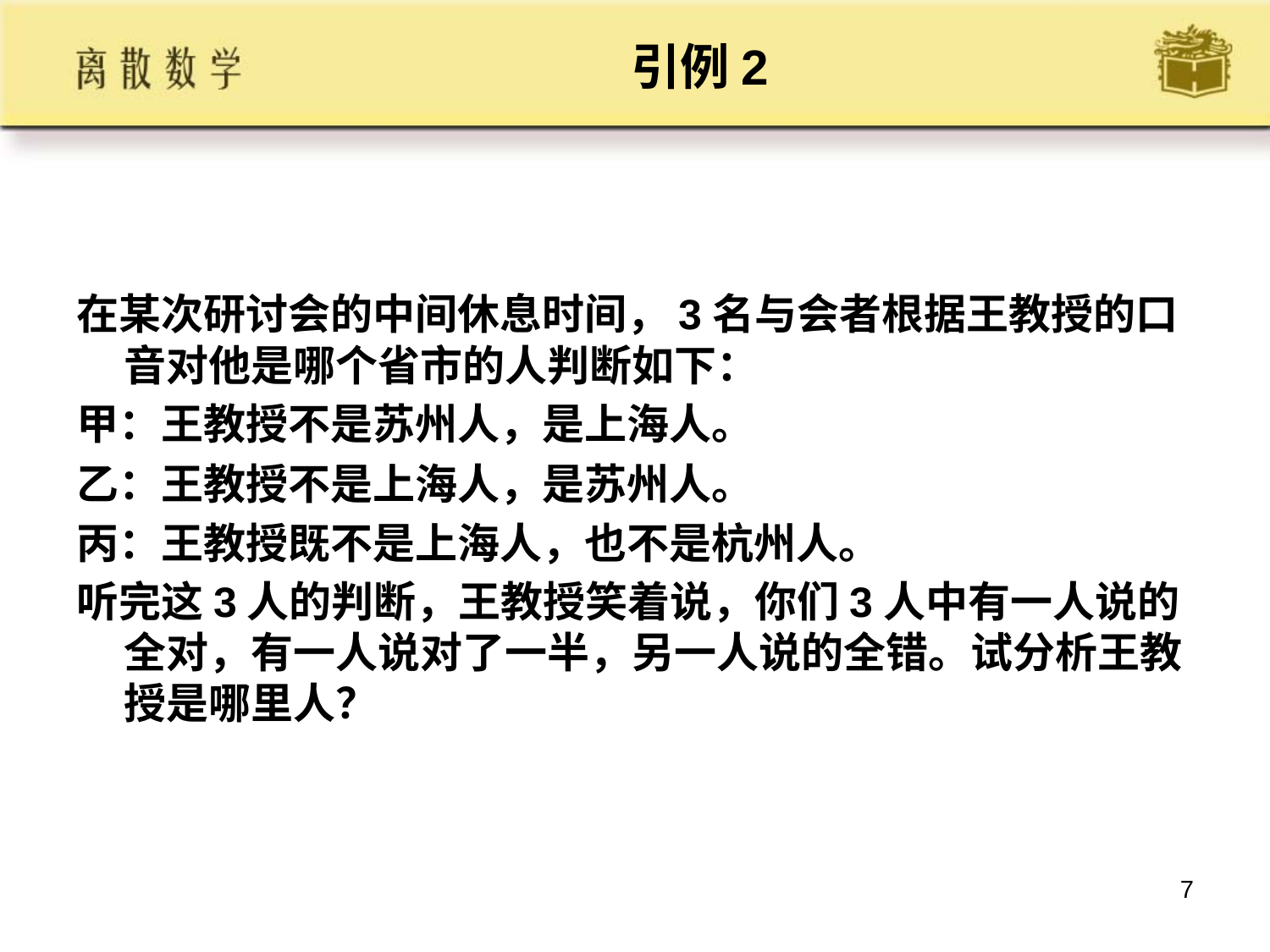

# 引例2

在某次研讨会的中间休息时间，3名与会者根据王教授的口音对他是哪个省市的人判断如下：
甲：王教授不是苏州人，是上海人。
乙：王教授不是上海人，是苏州人。
丙：王教授既不是上海人，也不是杭州人。
听完这3人的判断，王教授笑着说，你们3人中有一人说的全对，有一人说对了一半，另一人说的全错。试分析王教授是哪里人？
7